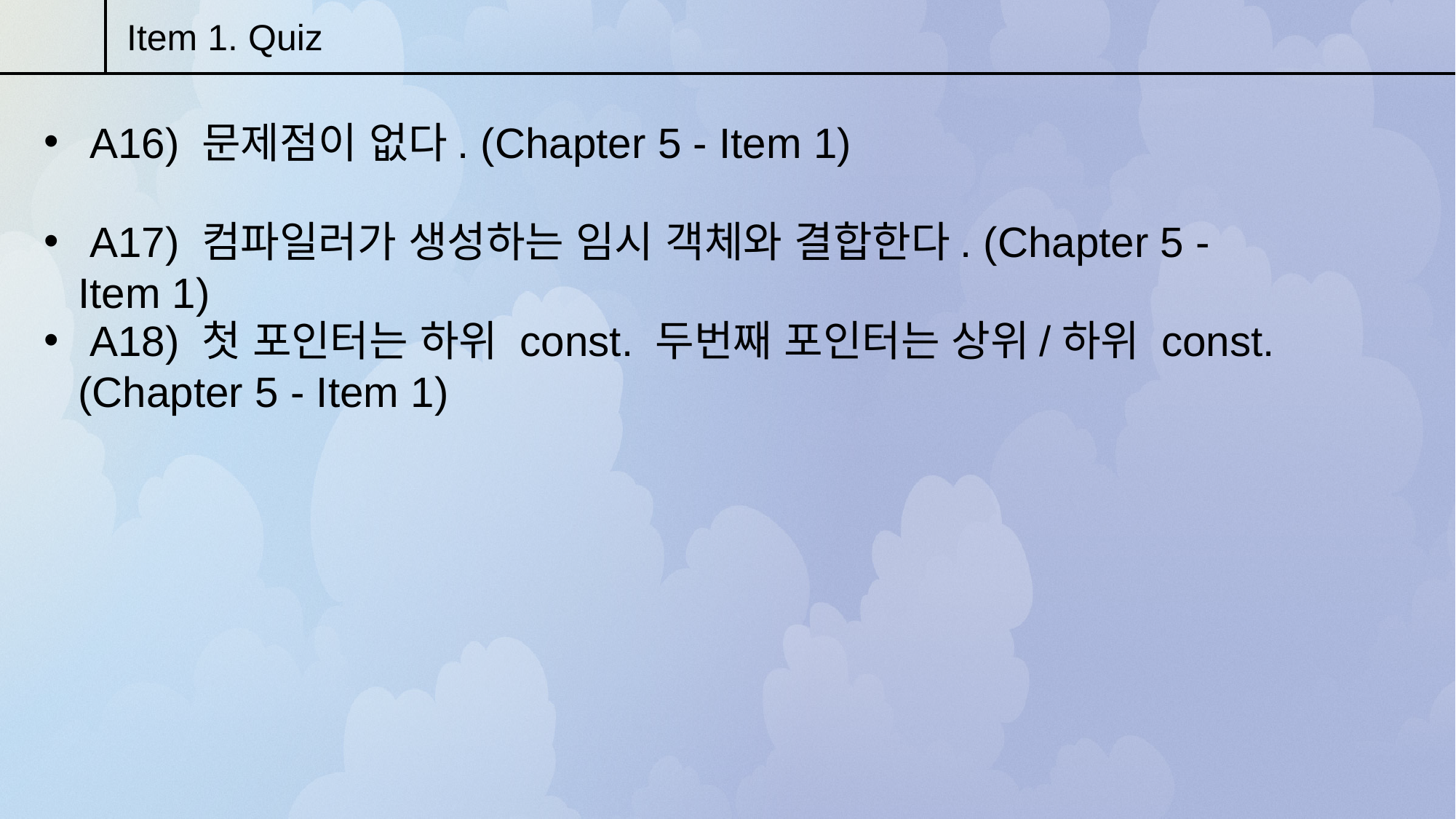

Item 1. Quiz
 A16) 문제점이 없다. (Chapter 5 - Item 1)
 A17) 컴파일러가 생성하는 임시 객체와 결합한다. (Chapter 5 - Item 1)
 A18) 첫 포인터는 하위 const. 두번째 포인터는 상위/하위 const. (Chapter 5 - Item 1)